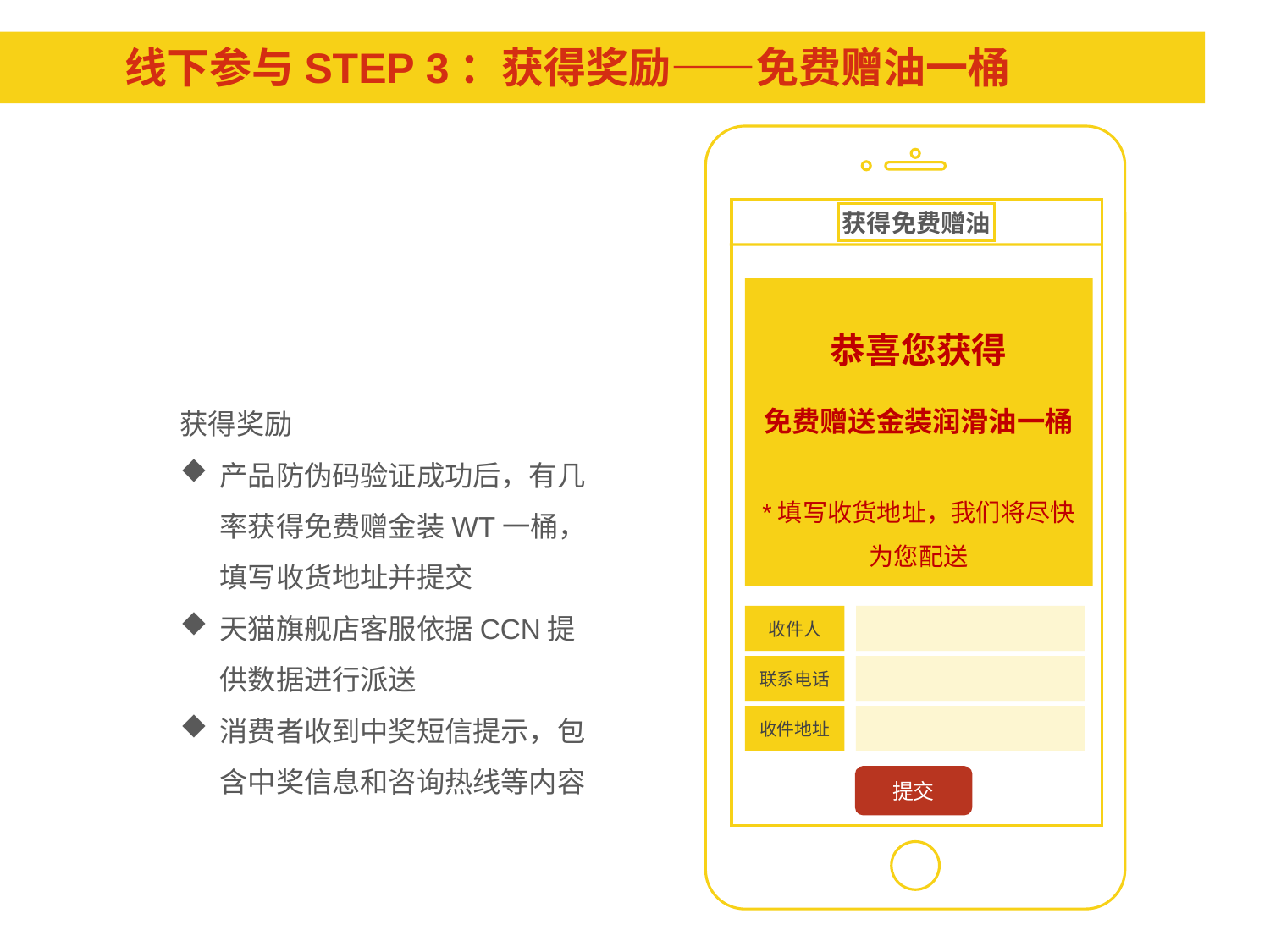

# 线下参与Step 3：获得奖励——免费赠油一桶

获得免费赠油

恭喜您获得
免费赠送金装润滑油一桶

*填写收货地址，我们将尽快为您配送
获得奖励
产品防伪码验证成功后，有几率获得免费赠金装WT一桶，填写收货地址并提交
天猫旗舰店客服依据CCN提供数据进行派送
消费者收到中奖短信提示，包含中奖信息和咨询热线等内容
收件人

联系电话

收件地址

提交